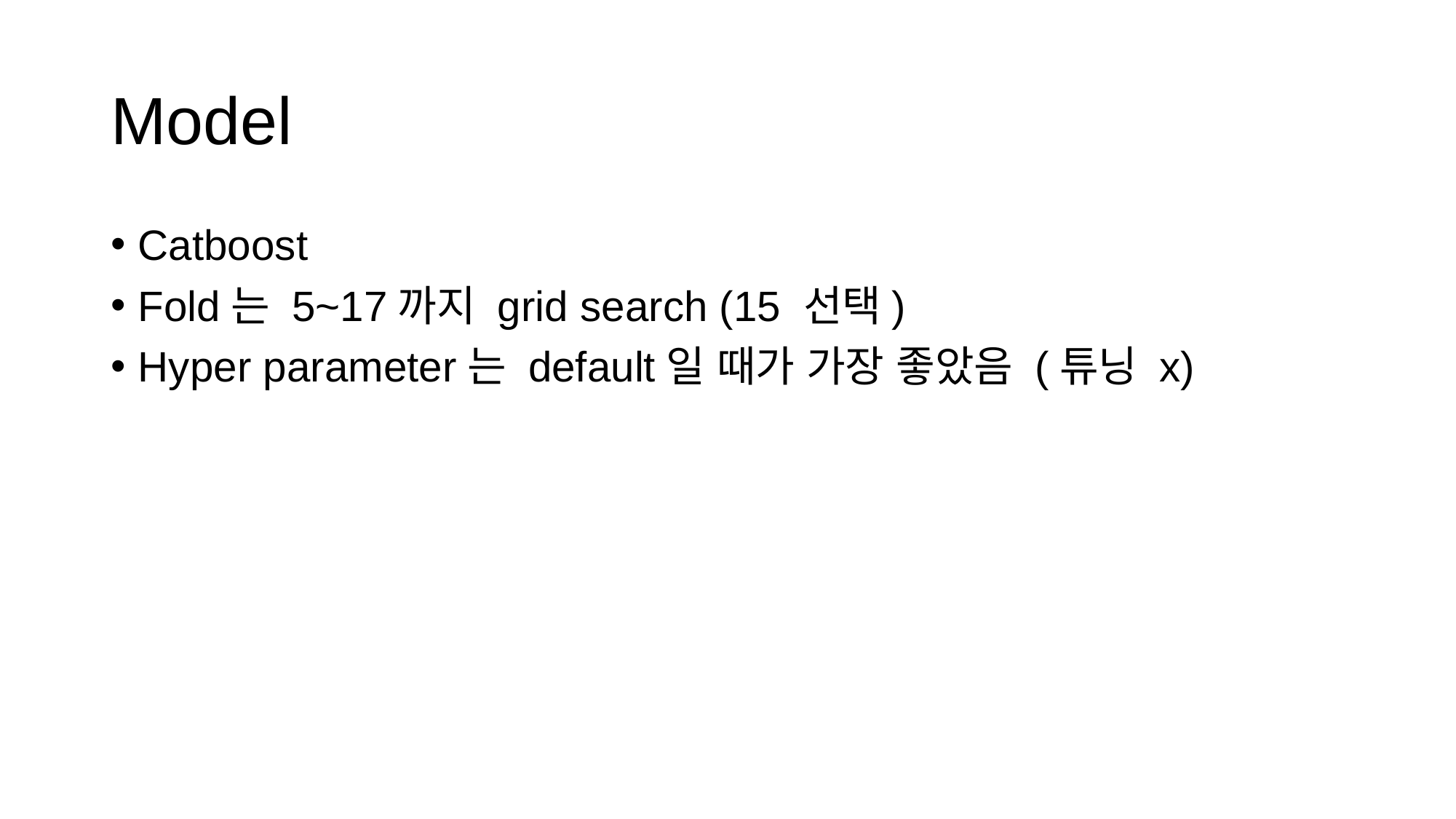

# Model
Catboost
Fold는 5~17까지 grid search (15 선택)
Hyper parameter는 default일 때가 가장 좋았음 (튜닝 x)